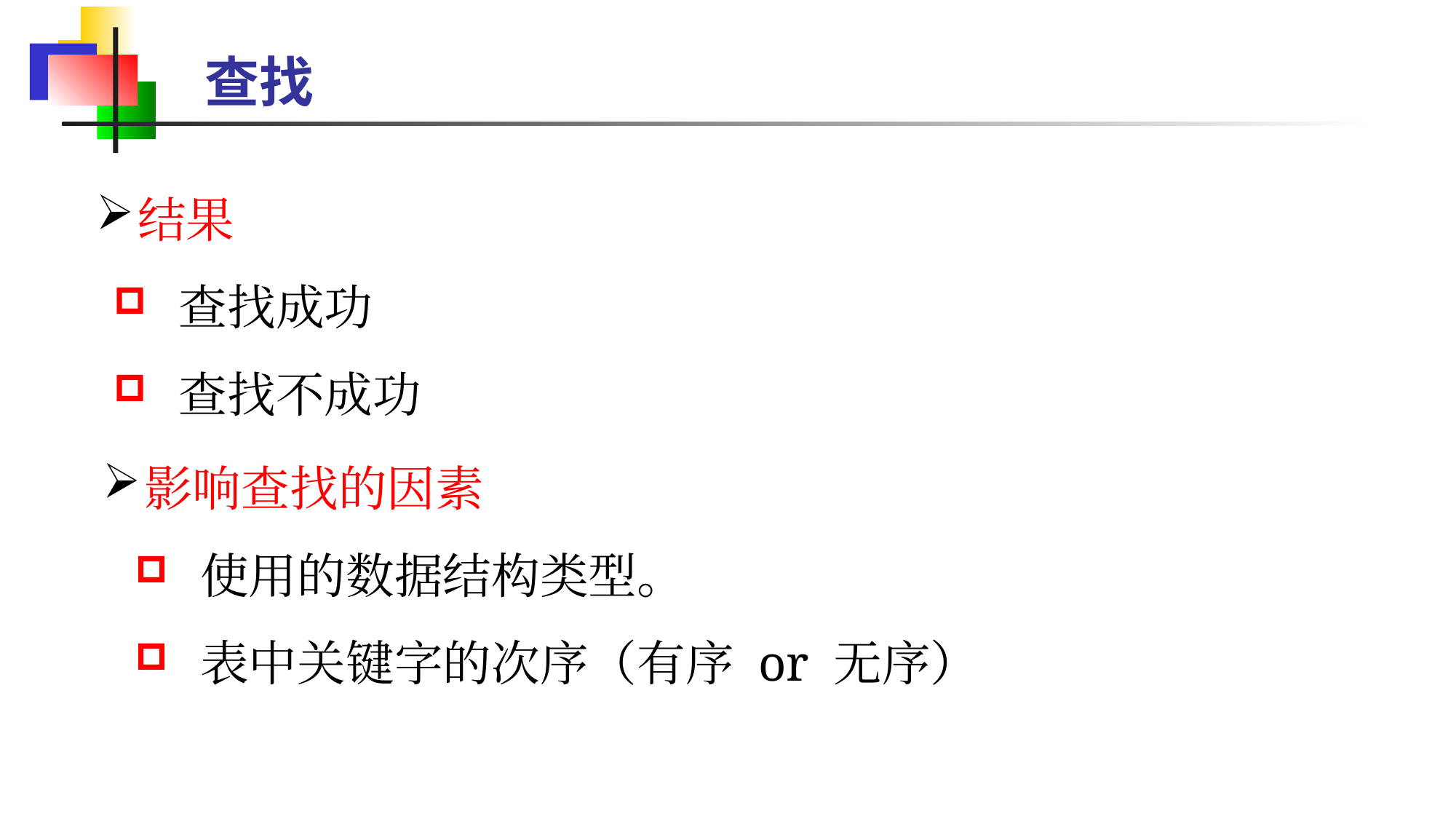

# 查找
结果
 查找成功
 查找不成功
影响查找的因素
 使用的数据结构类型。
 表中关键字的次序（有序 or 无序）